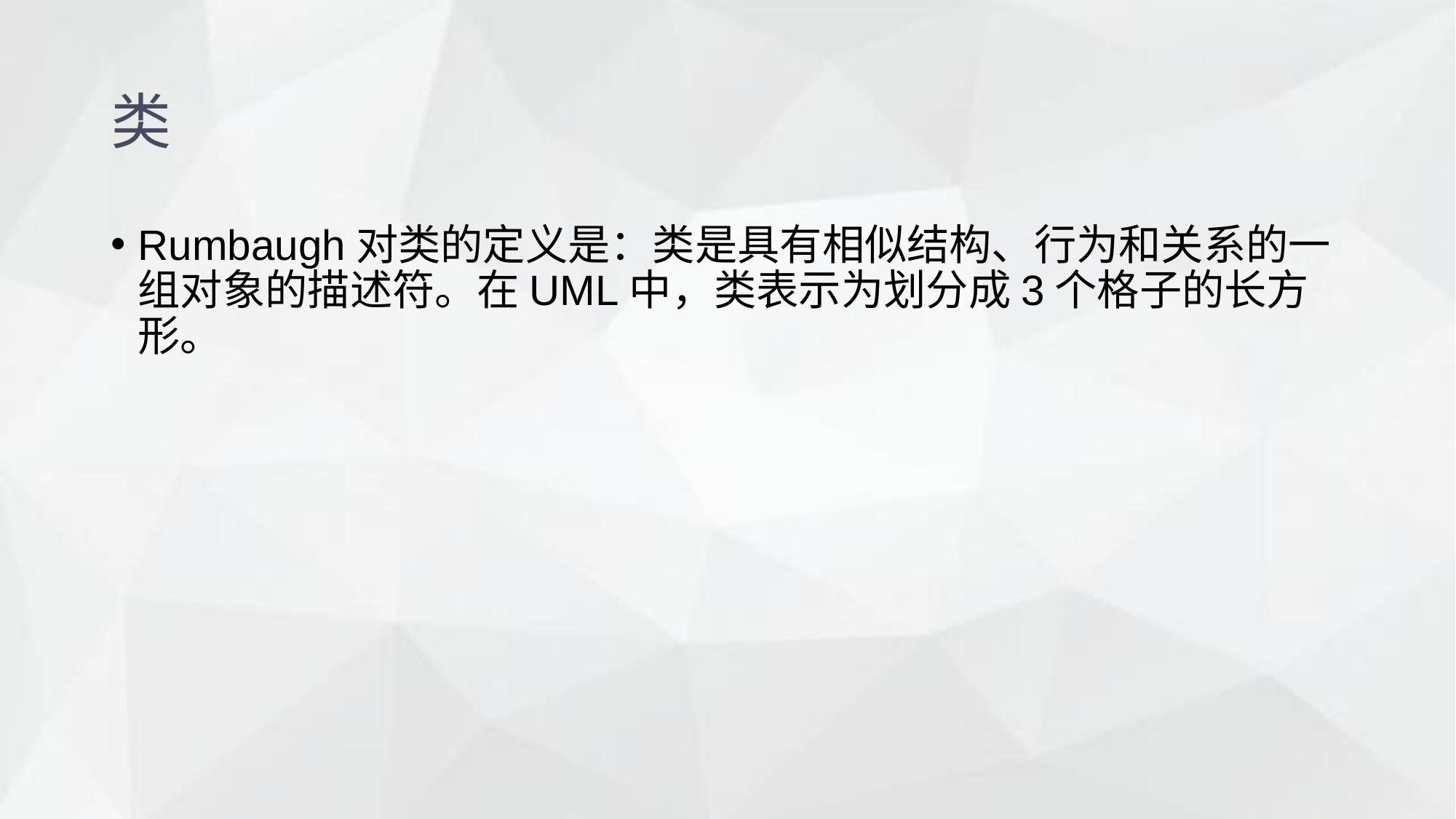

类
Rumbaugh对类的定义是：类是具有相似结构、行为和关系的一组对象的描述符。在UML中，类表示为划分成3个格子的长方形。